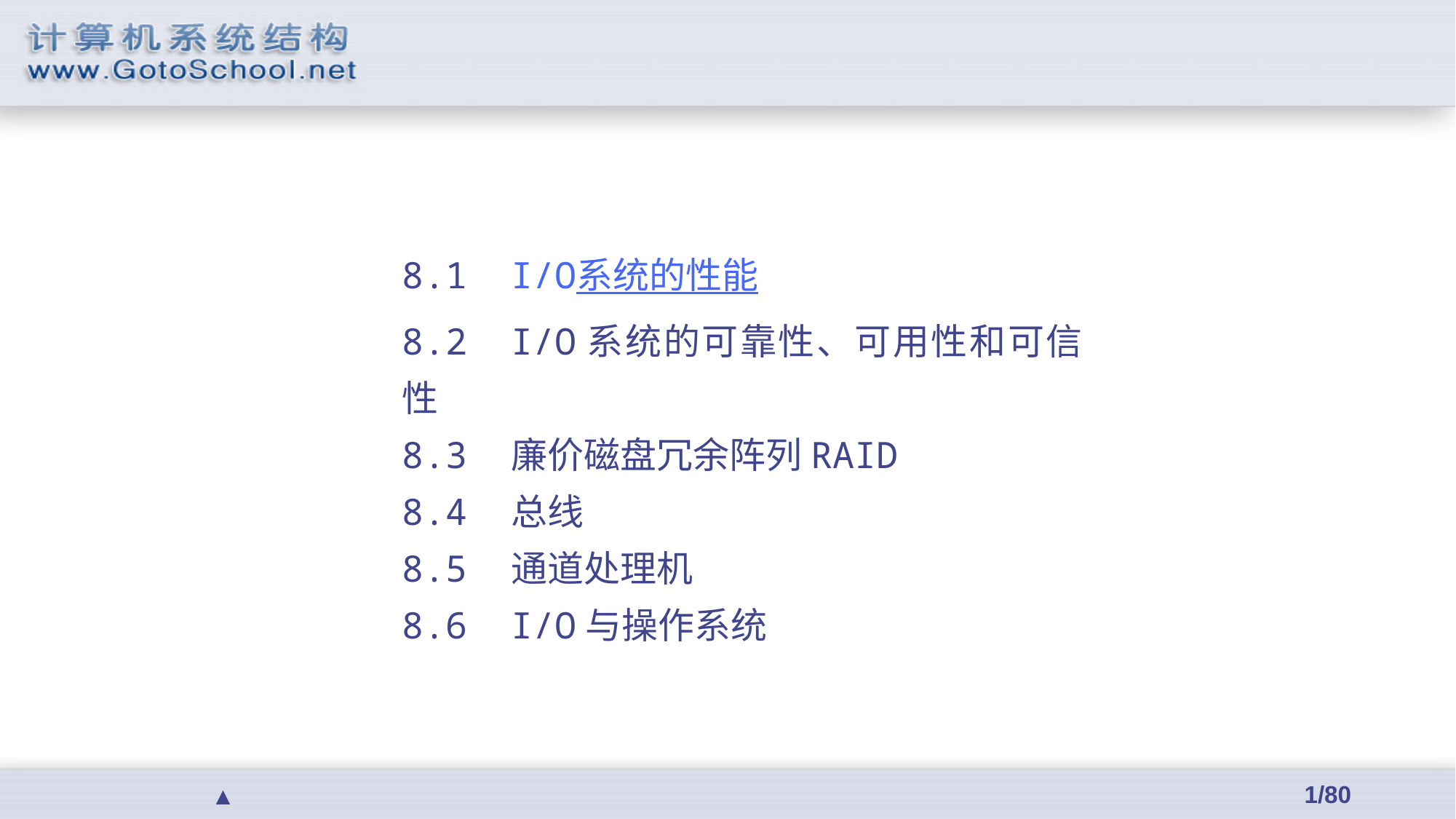

8.1	I/O系统的性能
8.2	I/O系统的可靠性、可用性和可信性
8.3	廉价磁盘冗余阵列RAID
8.4	总线
8.5	通道处理机
8.6	I/O与操作系统